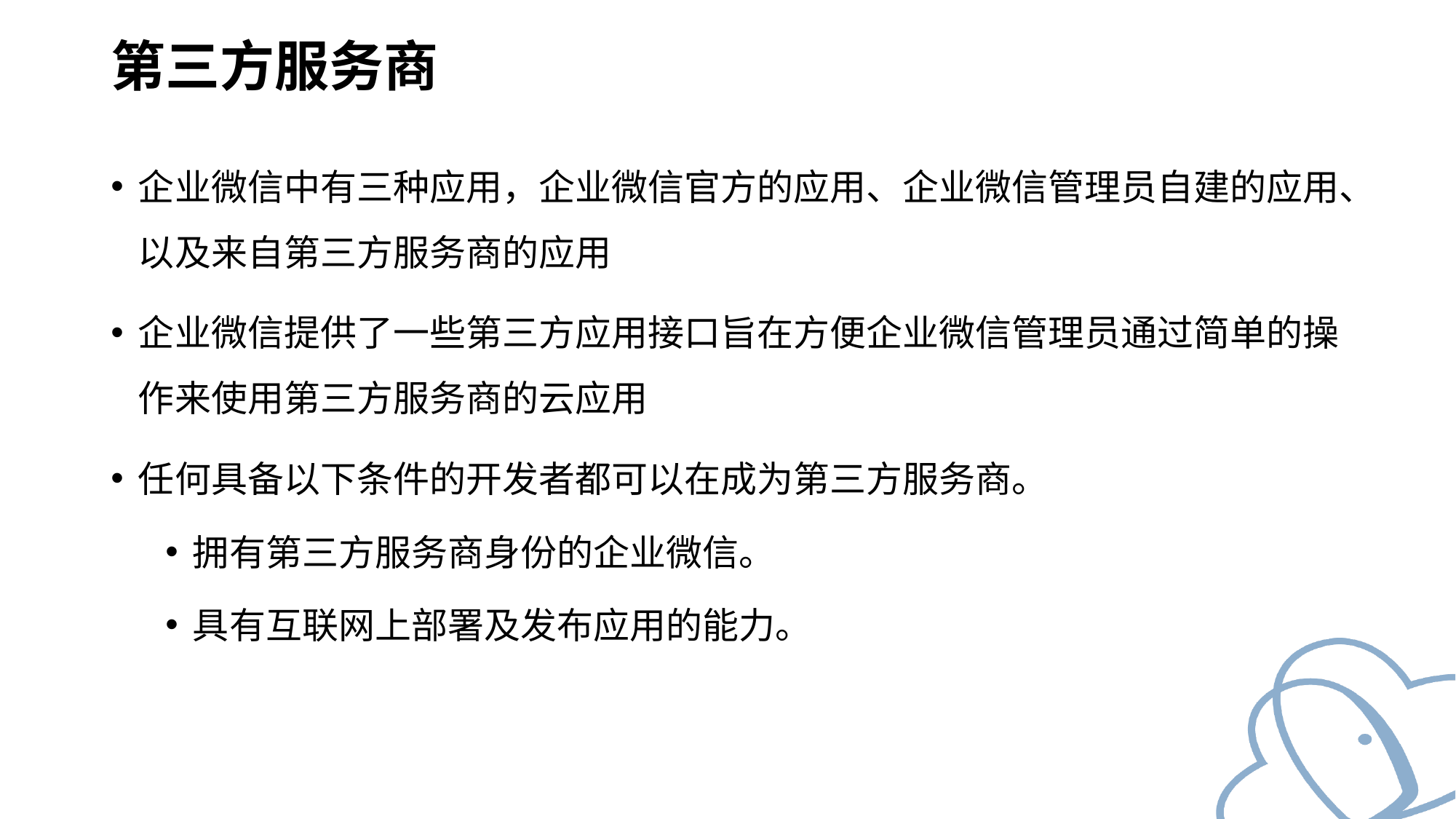

# 第三方服务商
企业微信中有三种应用，企业微信官方的应用、企业微信管理员自建的应用、以及来自第三方服务商的应用
企业微信提供了一些第三方应用接口旨在方便企业微信管理员通过简单的操作来使用第三方服务商的云应用
任何具备以下条件的开发者都可以在成为第三方服务商。
拥有第三方服务商身份的企业微信。
具有互联网上部署及发布应用的能力。